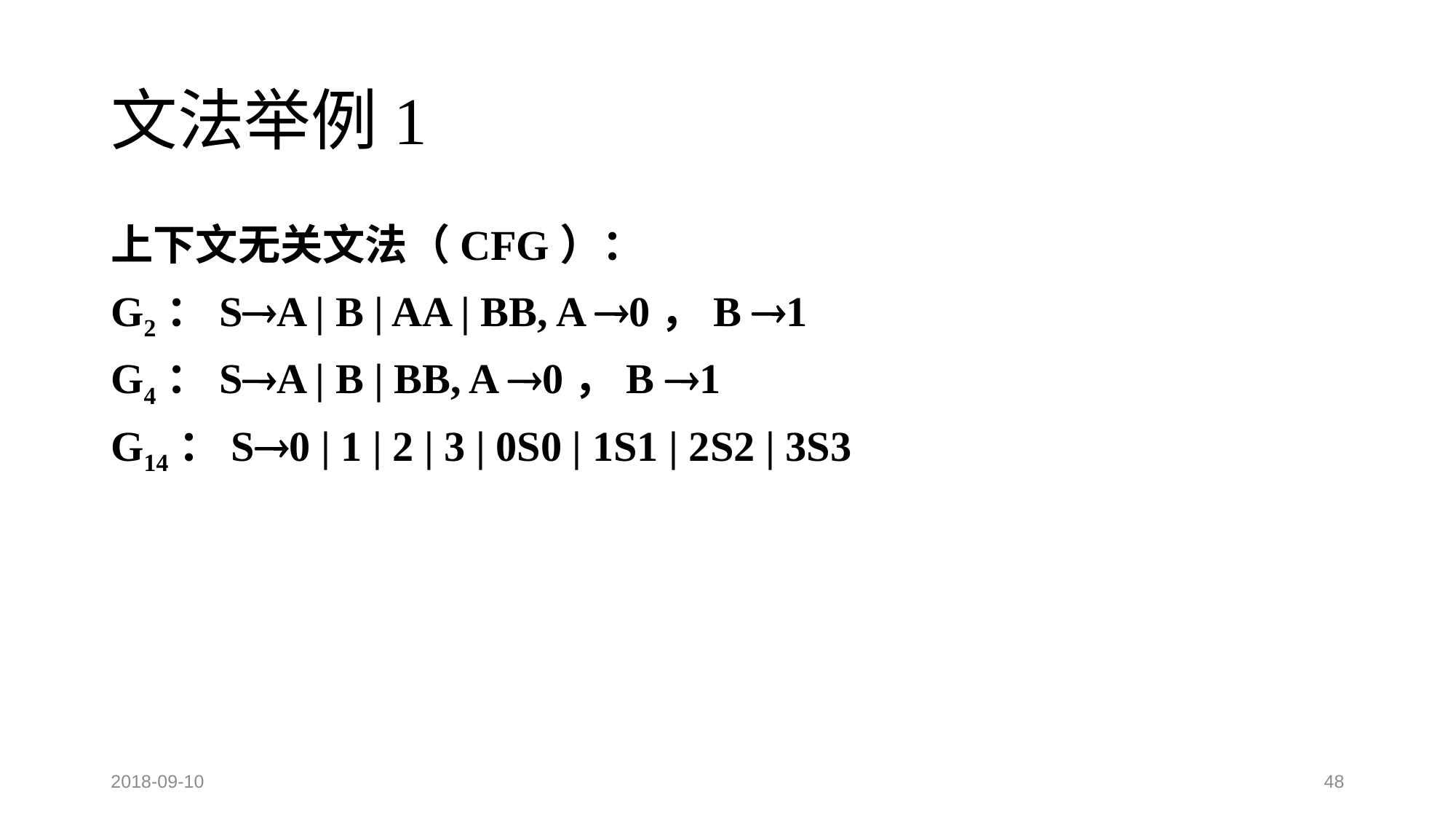

# 文法举例1
上下文无关文法（CFG）：
G2：S→A | B | AA | BB, A →0，B →1
G4：S→A | B | BB, A →0，B →1
G14：S→0 | 1 | 2 | 3 | 0S0 | 1S1 | 2S2 | 3S3
2018-09-10
48